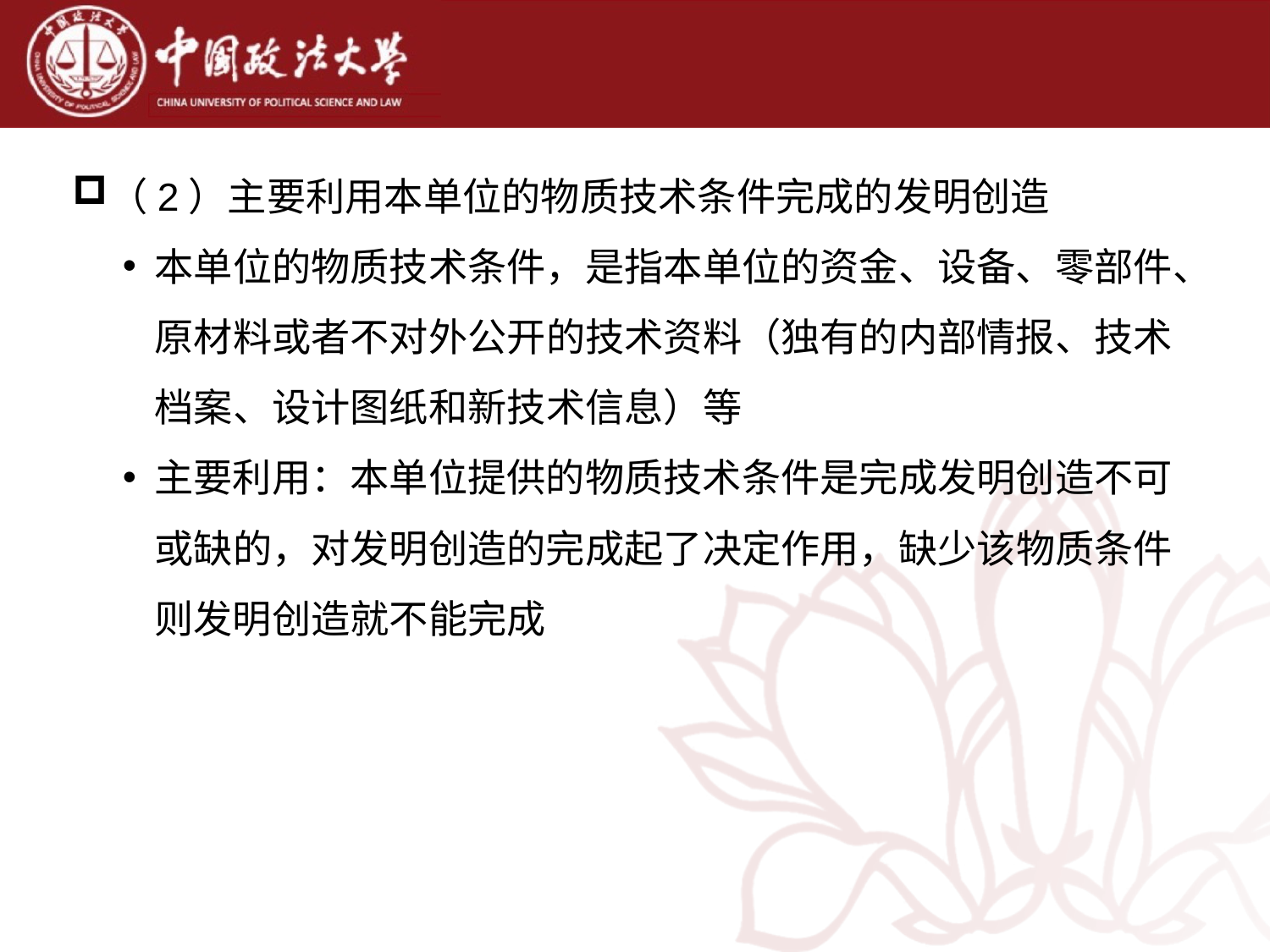

（2）主要利用本单位的物质技术条件完成的发明创造
本单位的物质技术条件，是指本单位的资金、设备、零部件、原材料或者不对外公开的技术资料（独有的内部情报、技术档案、设计图纸和新技术信息）等
主要利用：本单位提供的物质技术条件是完成发明创造不可或缺的，对发明创造的完成起了决定作用，缺少该物质条件则发明创造就不能完成